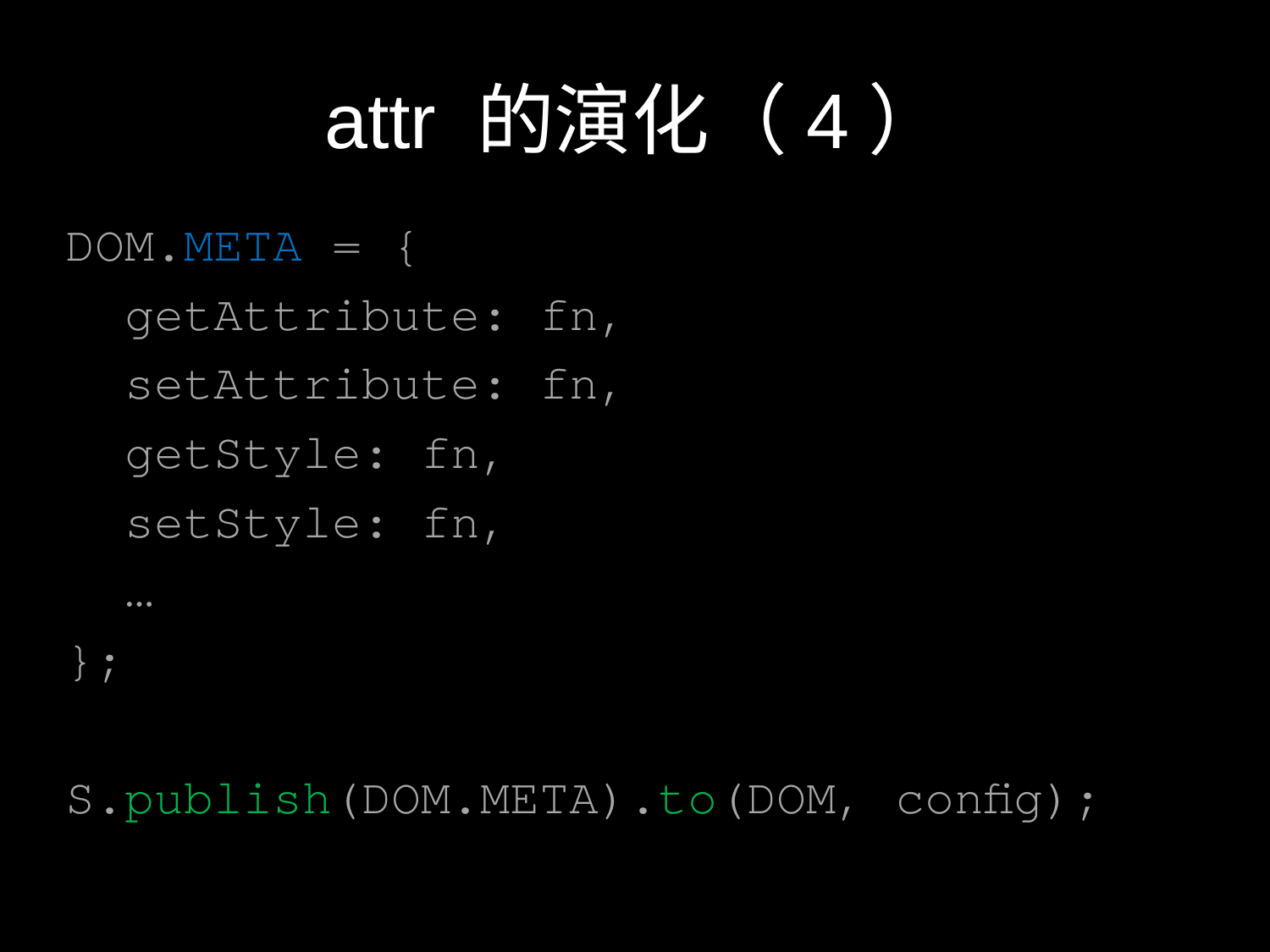

# attr 的演化（4）
DOM.META = {
  getAttribute: fn,
  setAttribute: fn,
  getStyle: fn,
  setStyle: fn,
  …
};

S.publish(DOM.META).to(DOM, config);